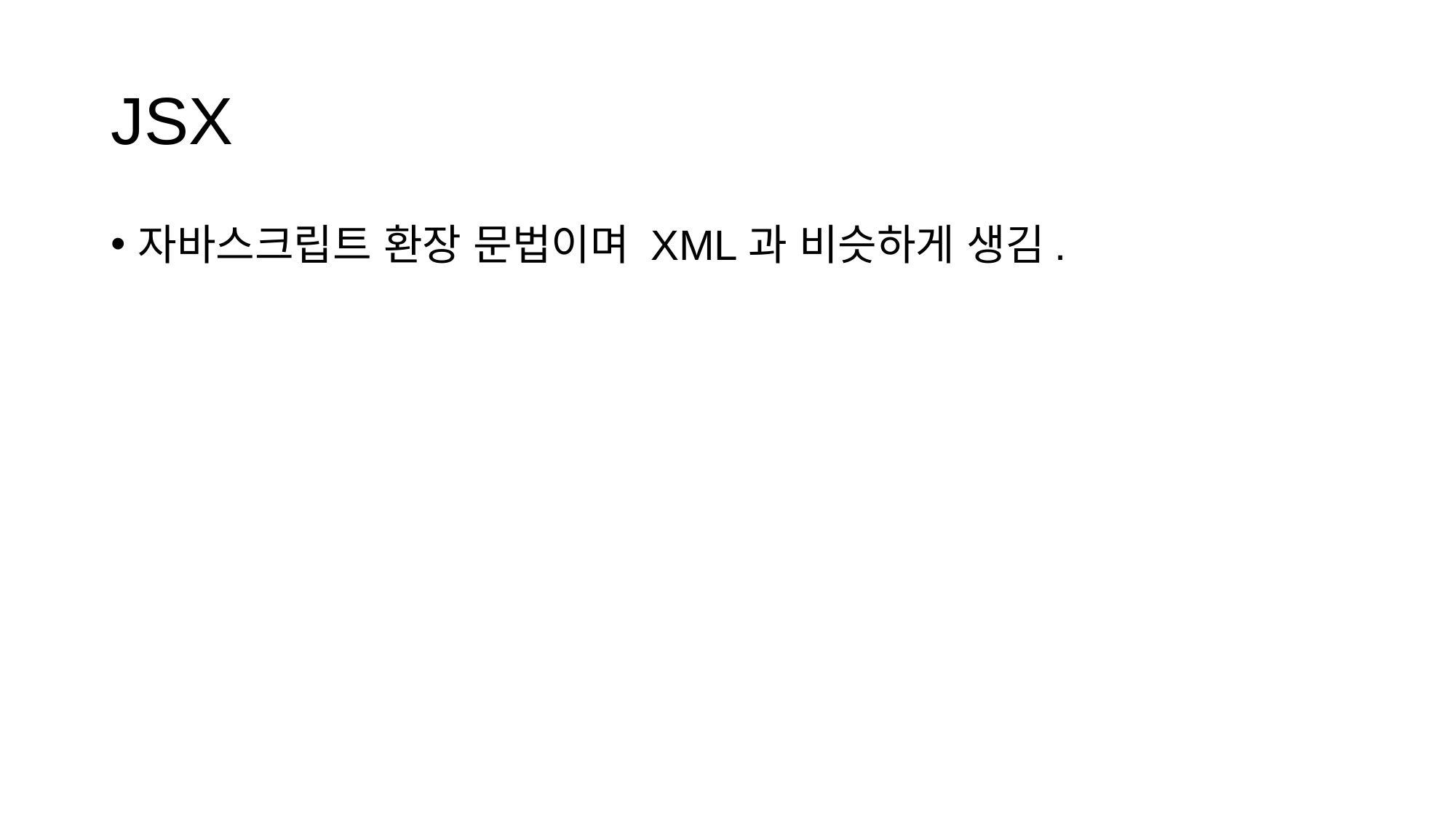

# JSX
자바스크립트 환장 문법이며 XML과 비슷하게 생김.